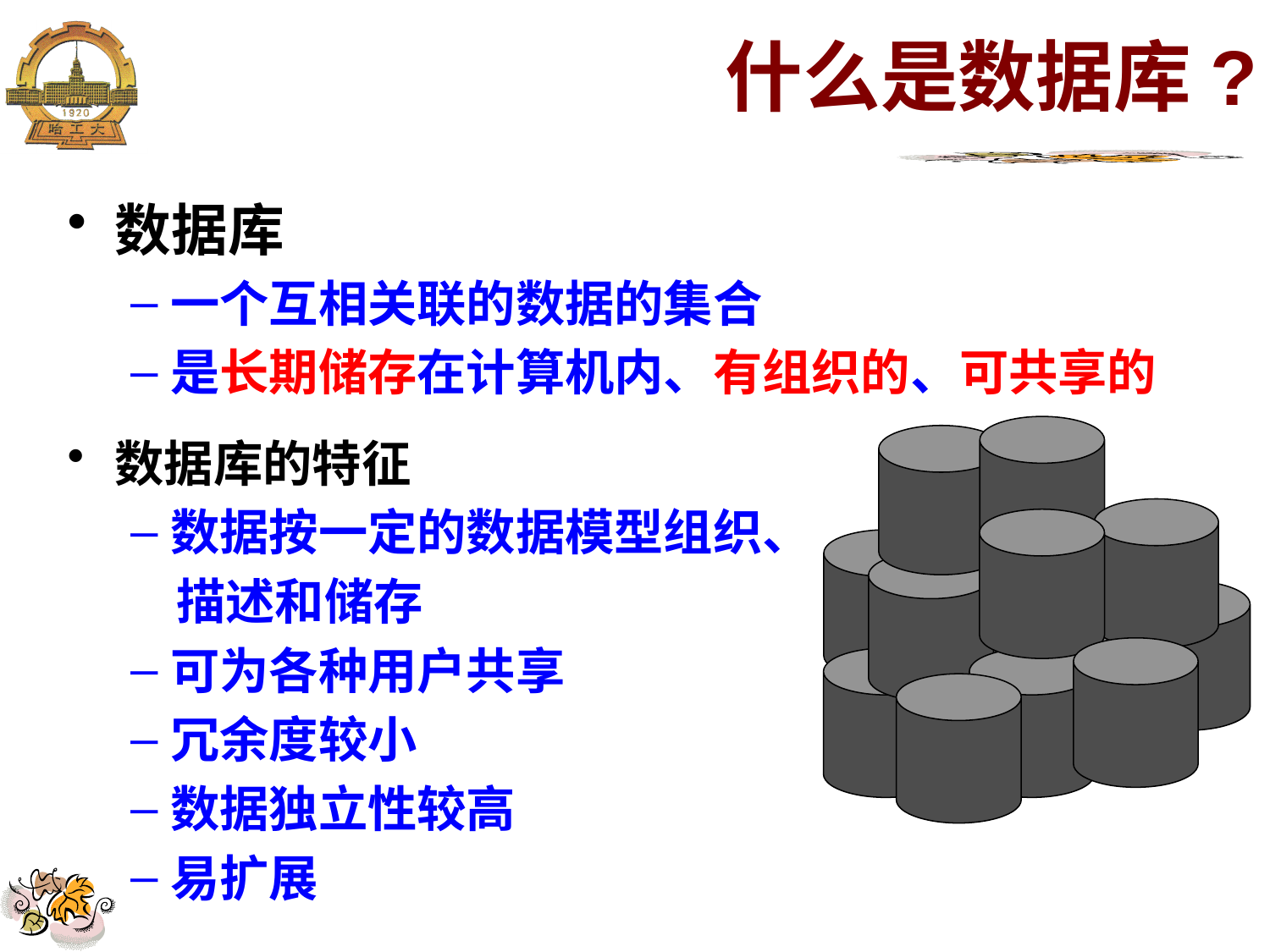

什么是数据库?
数据库
一个互相关联的数据的集合
是长期储存在计算机内、有组织的、可共享的
数据库的特征
数据按一定的数据模型组织、
   描述和储存
可为各种用户共享
冗余度较小
数据独立性较高
易扩展